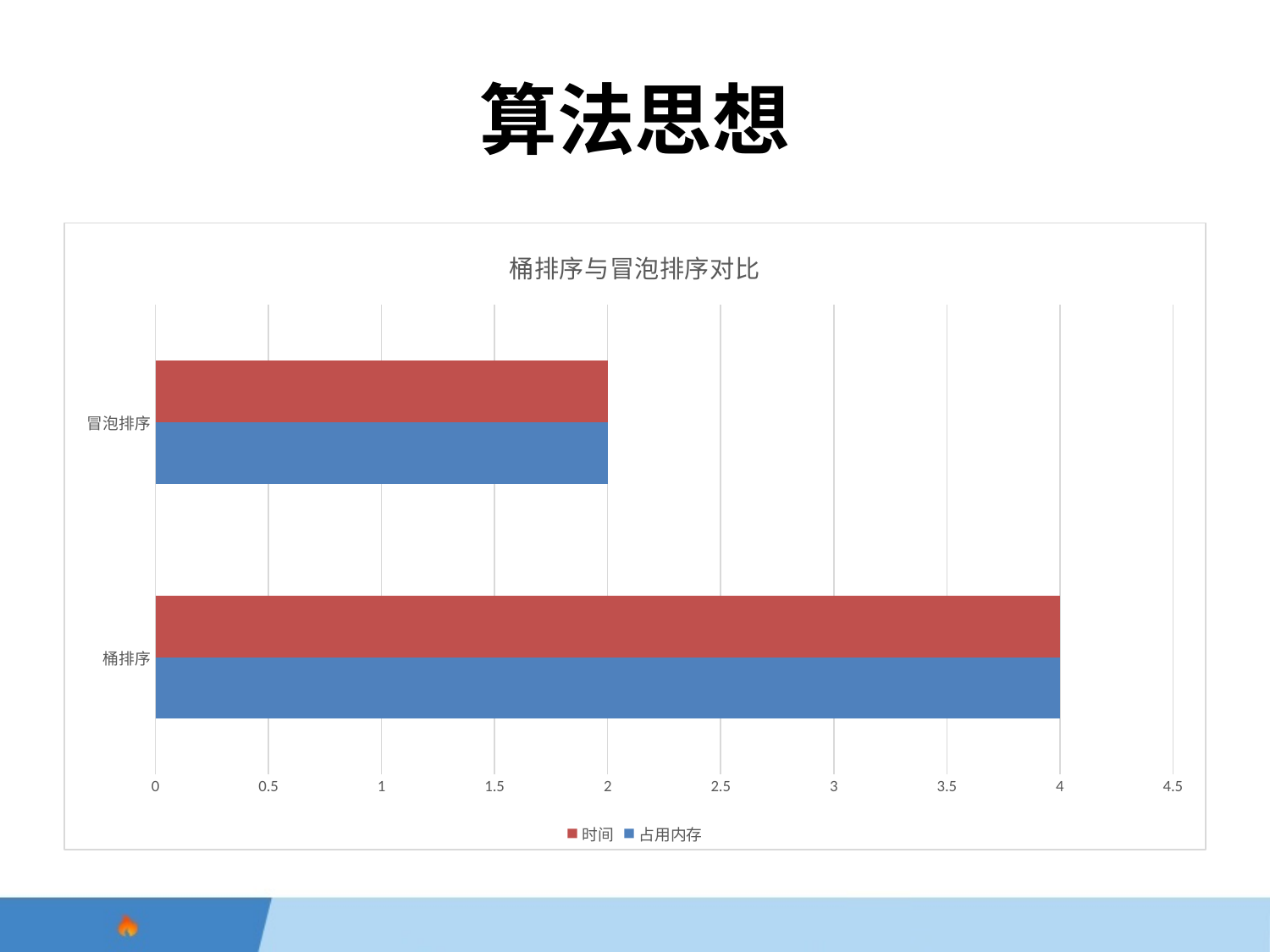

# 算法思想

### Chart: 桶排序与冒泡排序对比

| Category | 占用内存 | 时间 |
|---|---|---|
| 桶排序 | 4.0 | 4.0 |
| 冒泡排序 | 2.0 | 2.0 |